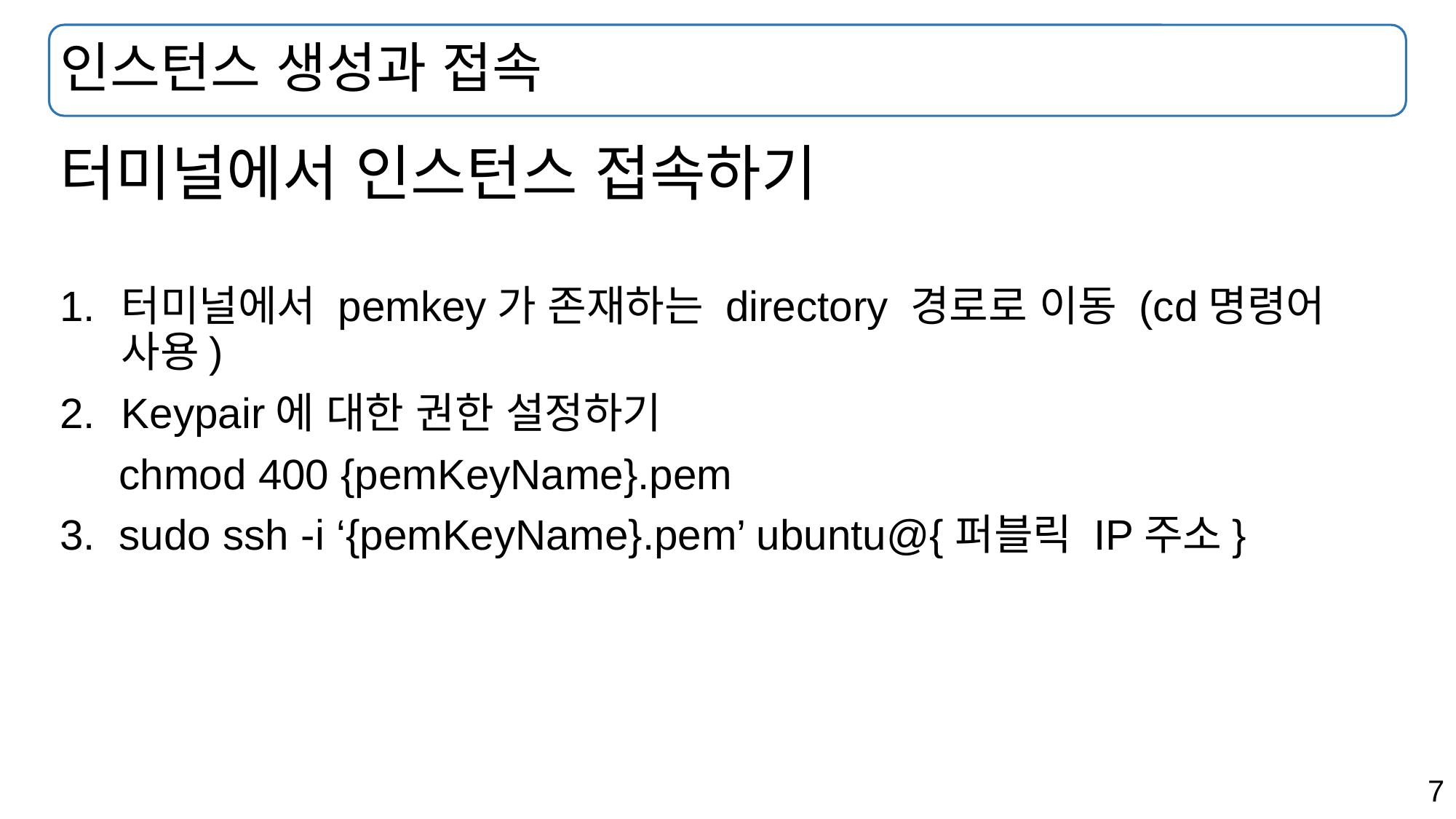

# 인스턴스 생성과 접속
터미널에서 인스턴스 접속하기

터미널에서 pemkey가 존재하는 directory 경로로 이동 (cd명령어 사용)
Keypair에 대한 권한 설정하기
     chmod 400 {pemKeyName}.pem
3.  sudo ssh -i ‘{pemKeyName}.pem’ ubuntu@{퍼블릭 IP주소}